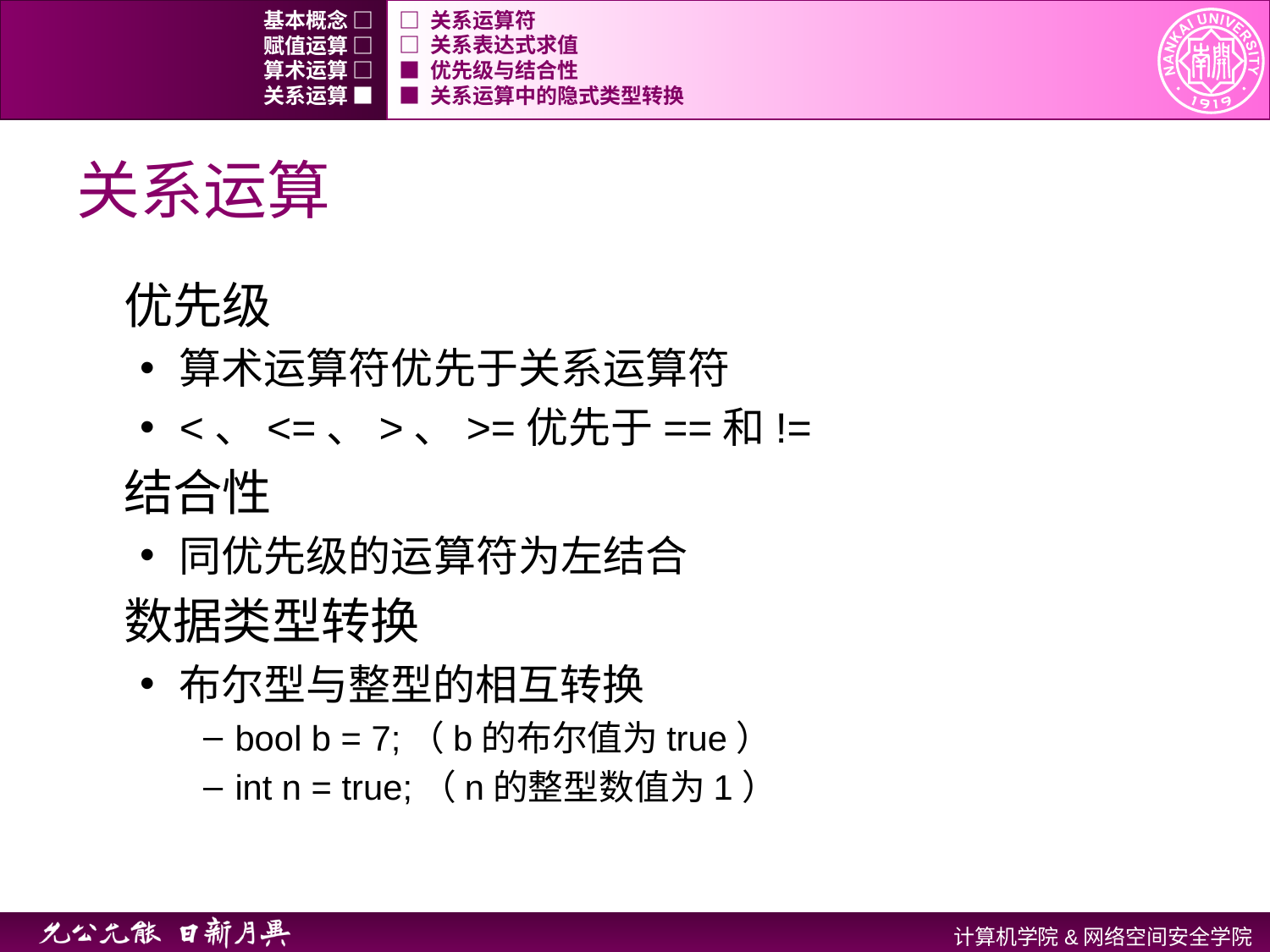

基本概念 □
□ 关系运算符
赋值运算 □
□ 关系表达式求值
算术运算 □
■ 优先级与结合性
关系运算 ■
■ 关系运算中的隐式类型转换

# 关系运算
优先级
算术运算符优先于关系运算符
<、<=、>、>=优先于==和!=
结合性
同优先级的运算符为左结合
数据类型转换
布尔型与整型的相互转换
bool b = 7;（b的布尔值为true）
int n = true;（n的整型数值为1）